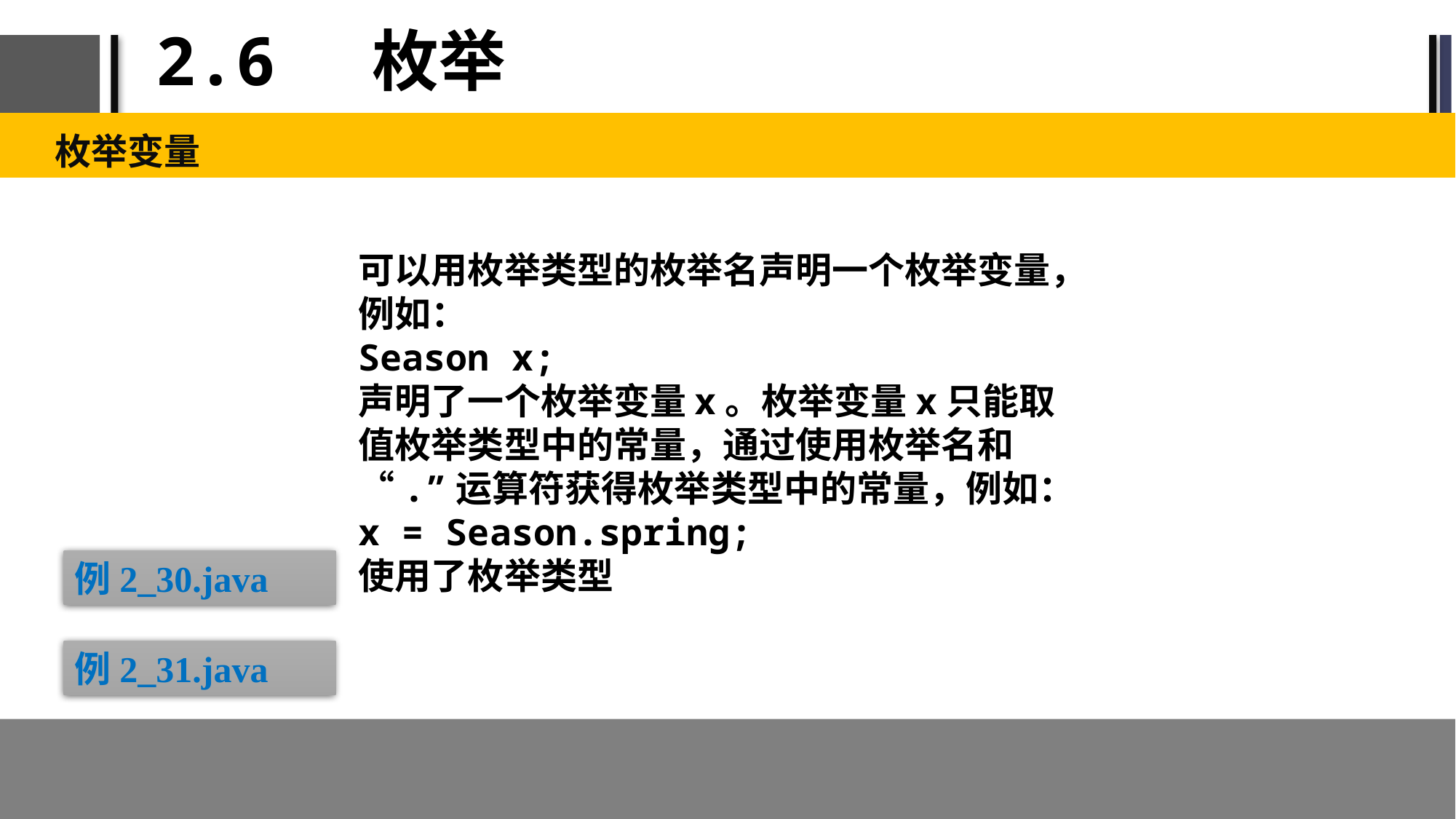

# 2.6  枚举
枚举变量

可以用枚举类型的枚举名声明一个枚举变量，例如：
Season x;
声明了一个枚举变量x。枚举变量x只能取值枚举类型中的常量，通过使用枚举名和“.”运算符获得枚举类型中的常量，例如：
x = Season.spring;
使用了枚举类型
例2_30.java
例2_31.java